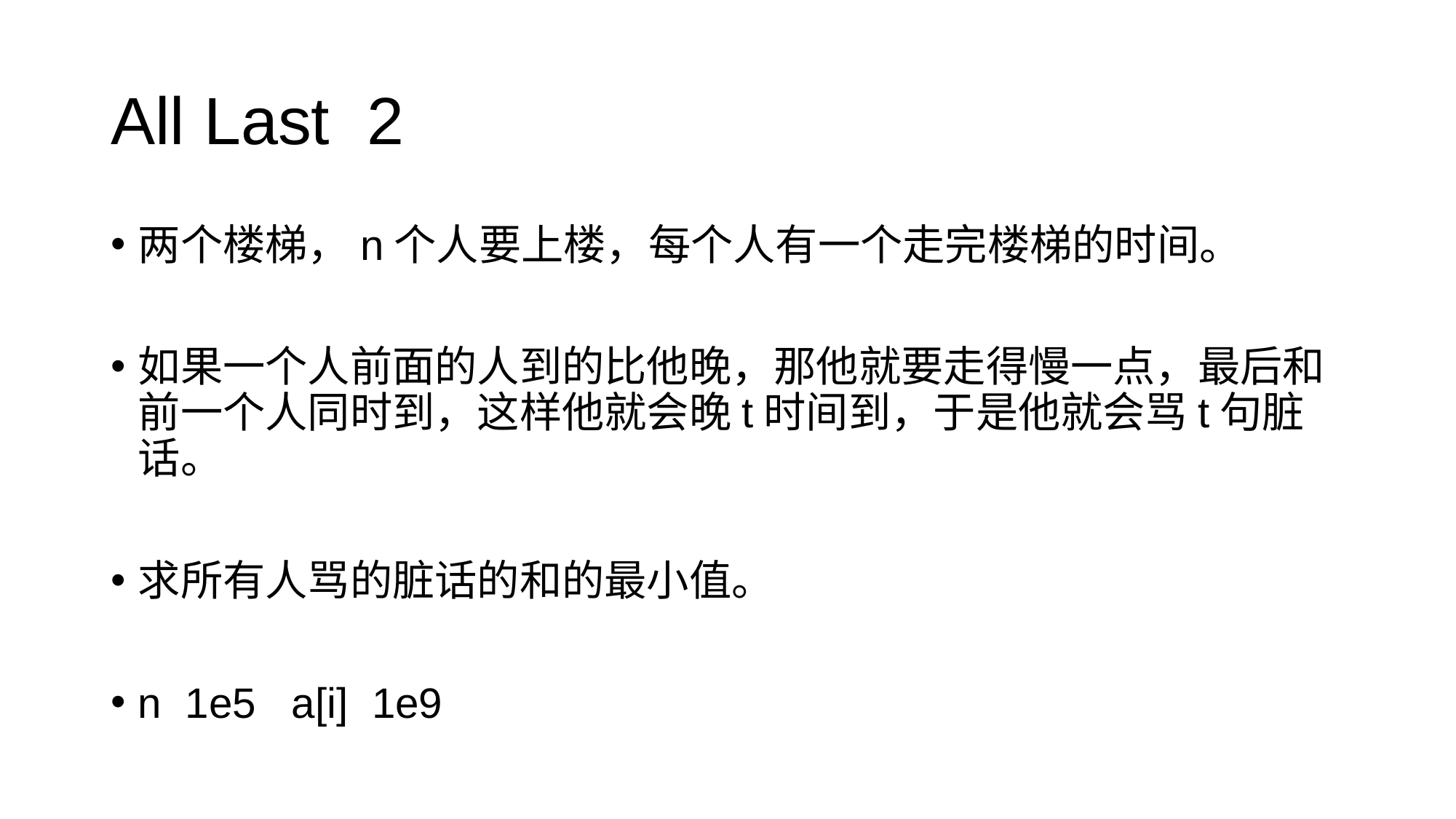

# All Last  2
两个楼梯，n个人要上楼，每个人有一个走完楼梯的时间。

如果一个人前面的人到的比他晚，那他就要走得慢一点，最后和前一个人同时到，这样他就会晚t时间到，于是他就会骂t句脏话。

求所有人骂的脏话的和的最小值。

n  1e5   a[i]  1e9